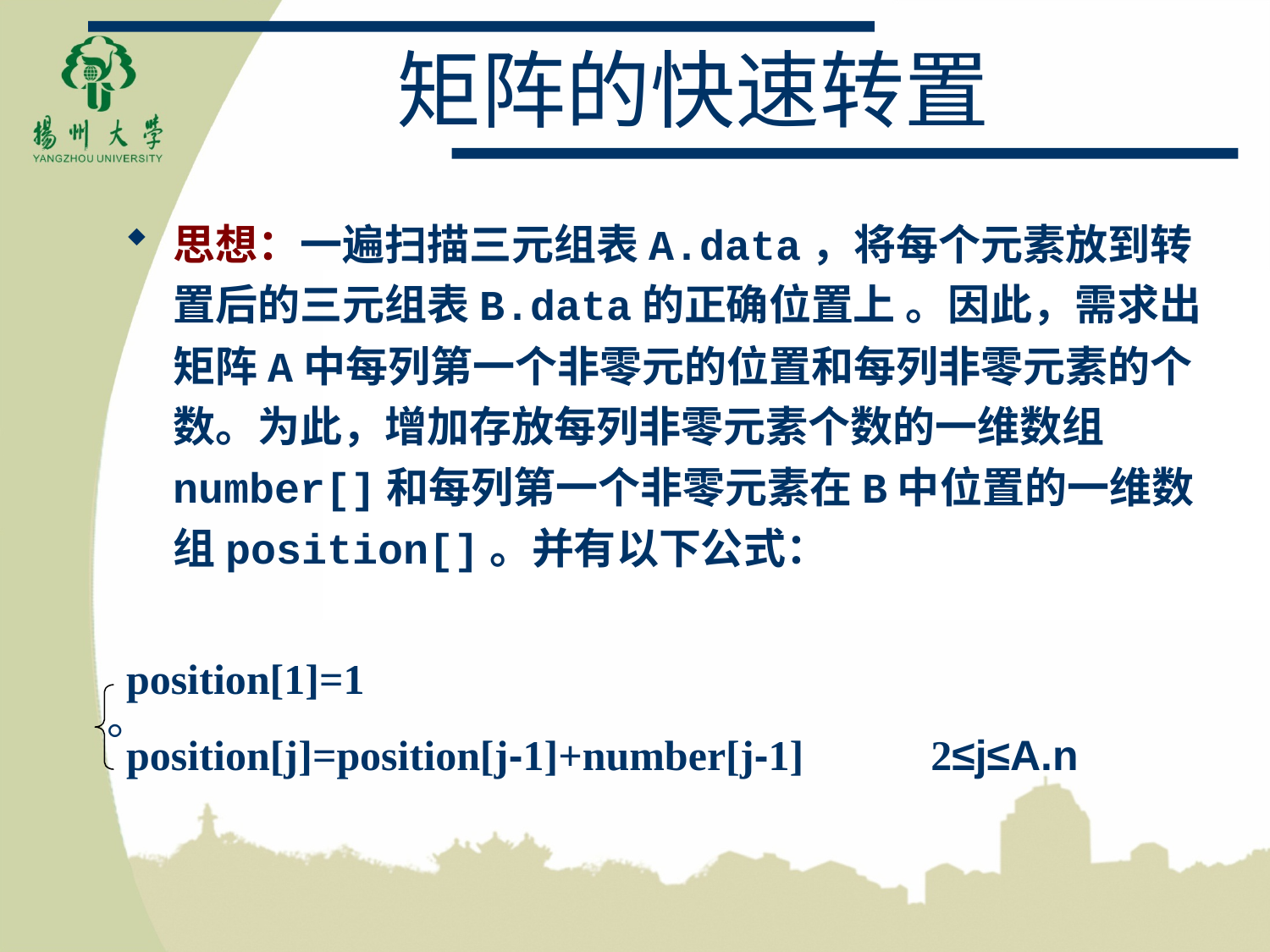

# 矩阵的快速转置
思想：一遍扫描三元组表A.data，将每个元素放到转置后的三元组表B.data的正确位置上 。因此，需求出矩阵A中每列第一个非零元的位置和每列非零元素的个数。为此，增加存放每列非零元素个数的一维数组number[]和每列第一个非零元素在B中位置的一维数组position[]。并有以下公式：
position[1]=1
。
position[j]=position[j-1]+number[j-1]            2≤j≤A.n